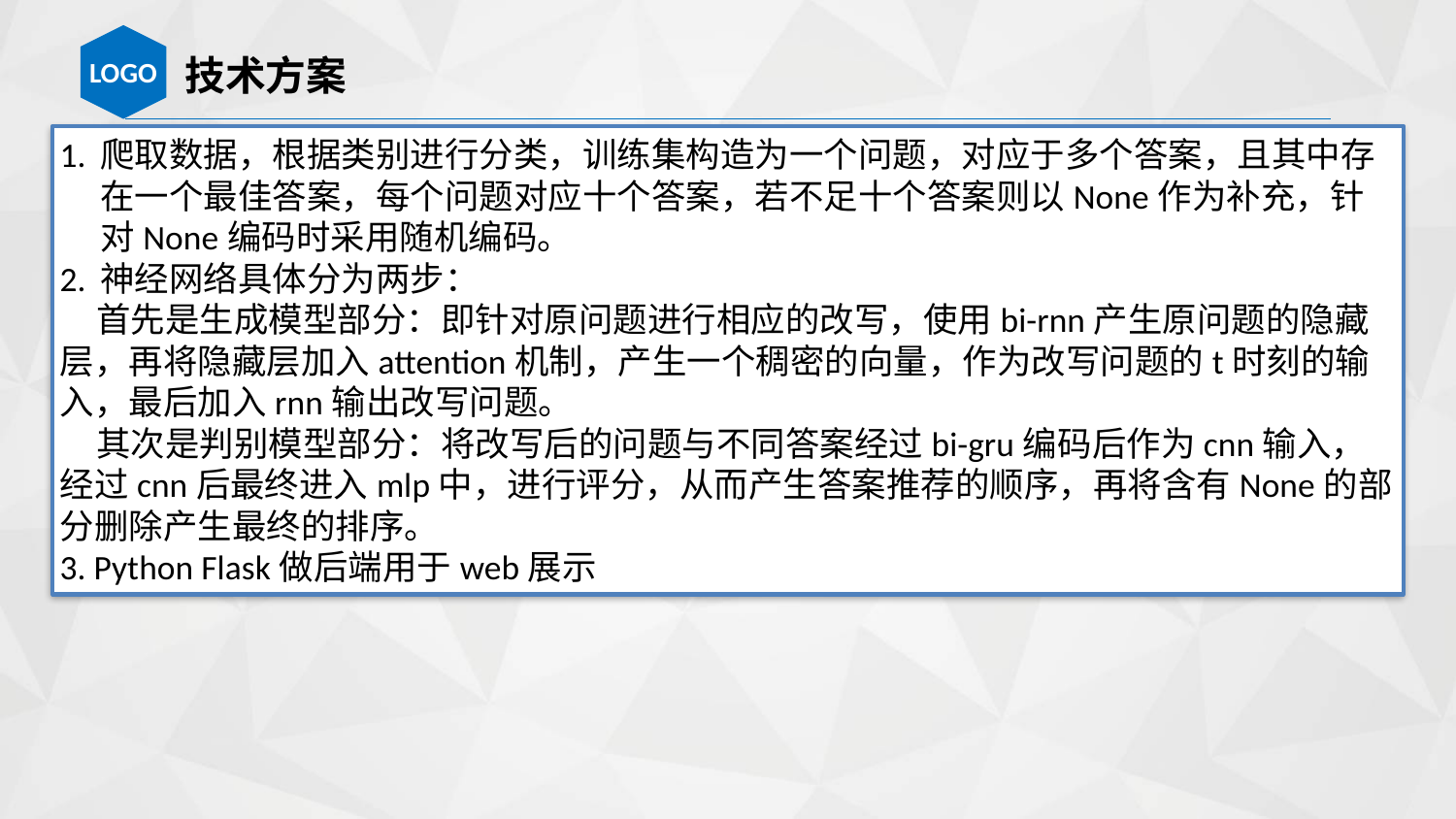

技术方案
爬取数据，根据类别进行分类，训练集构造为一个问题，对应于多个答案，且其中存在一个最佳答案，每个问题对应十个答案，若不足十个答案则以None作为补充，针对None编码时采用随机编码。
神经网络具体分为两步：
首先是生成模型部分：即针对原问题进行相应的改写，使用bi-rnn产生原问题的隐藏层，再将隐藏层加入attention机制，产生一个稠密的向量，作为改写问题的t时刻的输入，最后加入rnn输出改写问题。
其次是判别模型部分：将改写后的问题与不同答案经过bi-gru编码后作为cnn输入，经过cnn后最终进入mlp中，进行评分，从而产生答案推荐的顺序，再将含有None的部分删除产生最终的排序。
3. Python Flask做后端用于web展示